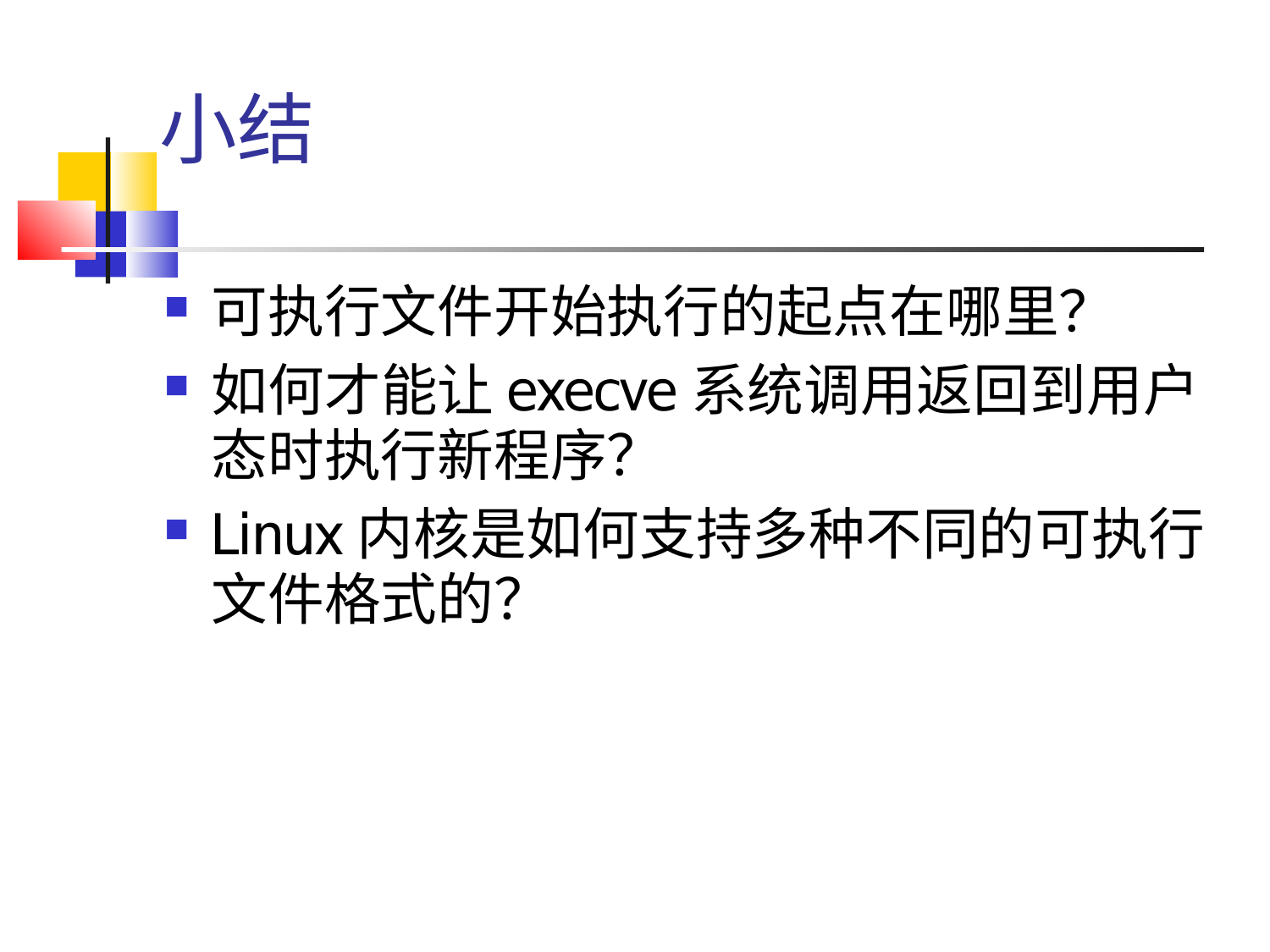

# 小结
可执行文件开始执行的起点在哪里？
如何才能让execve系统调用返回到用户态时执行新程序？
Linux内核是如何支持多种不同的可执行文件格式的？